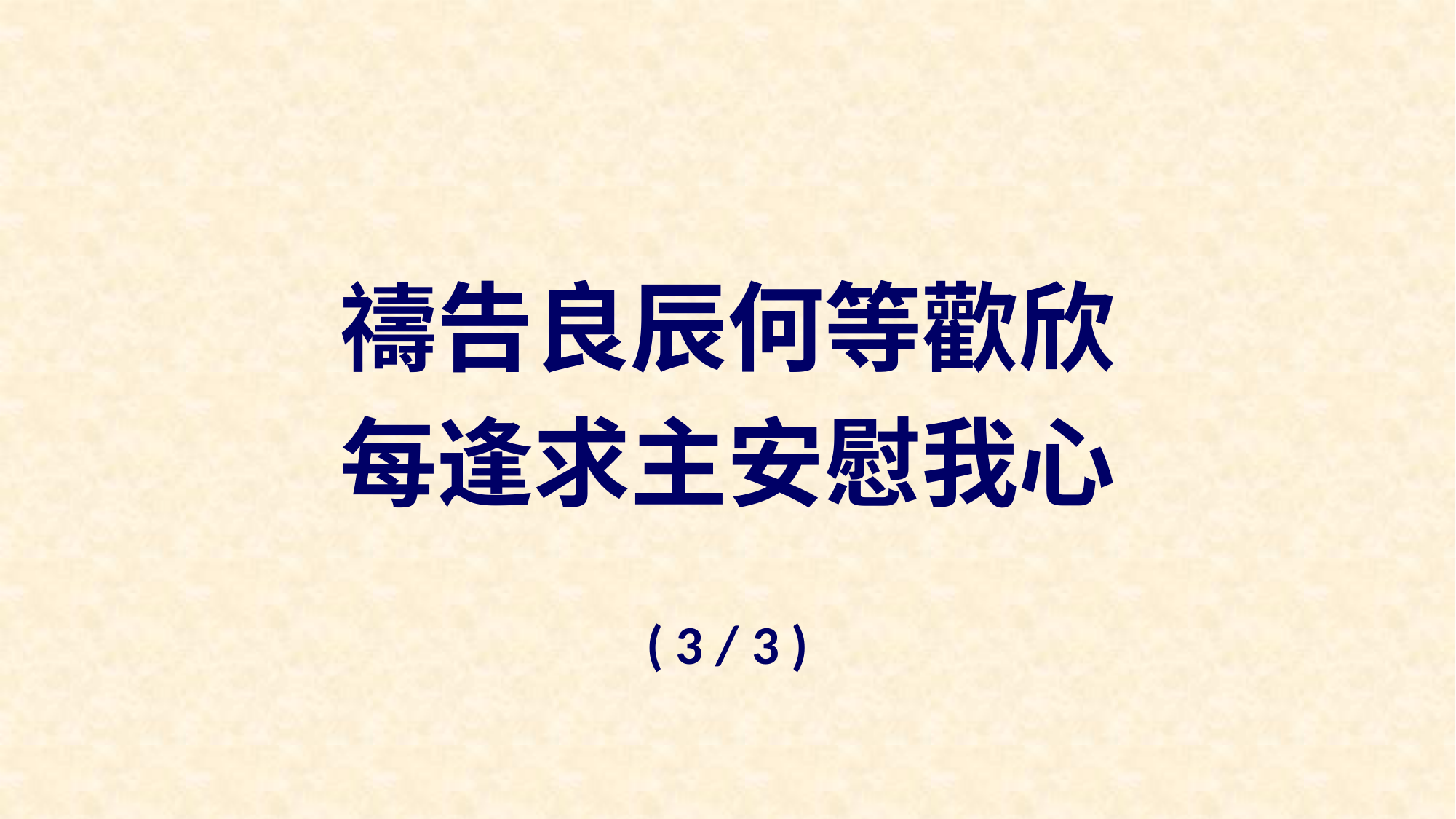

禱告良辰何等歡欣
每逢求主安慰我心
( 3 / 3 )